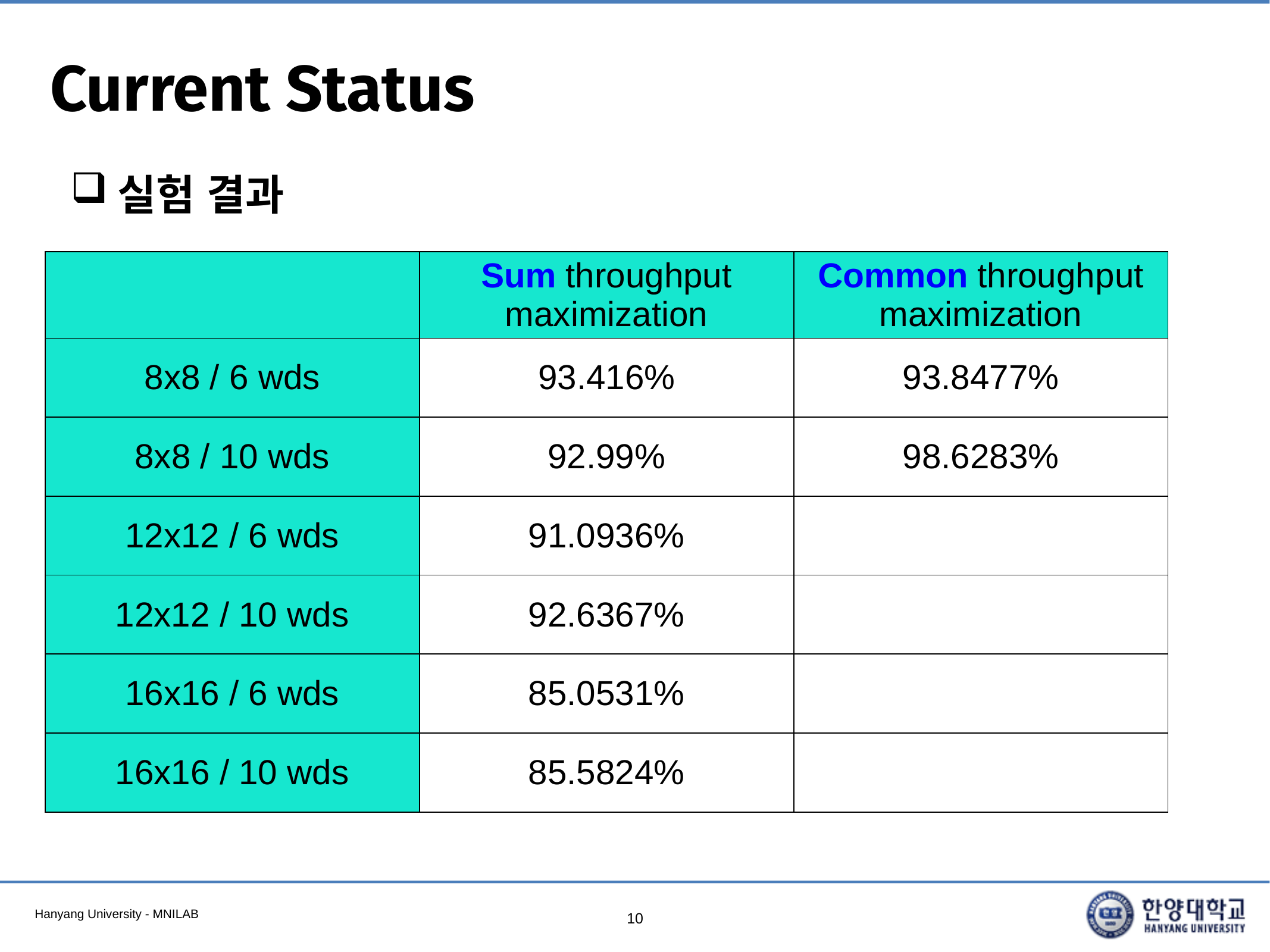

# Current Status
실험 결과
|  | Sum throughput maximization | Common throughput maximization |
| --- | --- | --- |
| 8x8 / 6 wds | 93.416% | 93.8477% |
| 8x8 / 10 wds | 92.99% | 98.6283% |
| 12x12 / 6 wds | 91.0936% |  |
| 12x12 / 10 wds | 92.6367% |  |
| 16x16 / 6 wds | 85.0531% |  |
| 16x16 / 10 wds | 85.5824% |  |
10